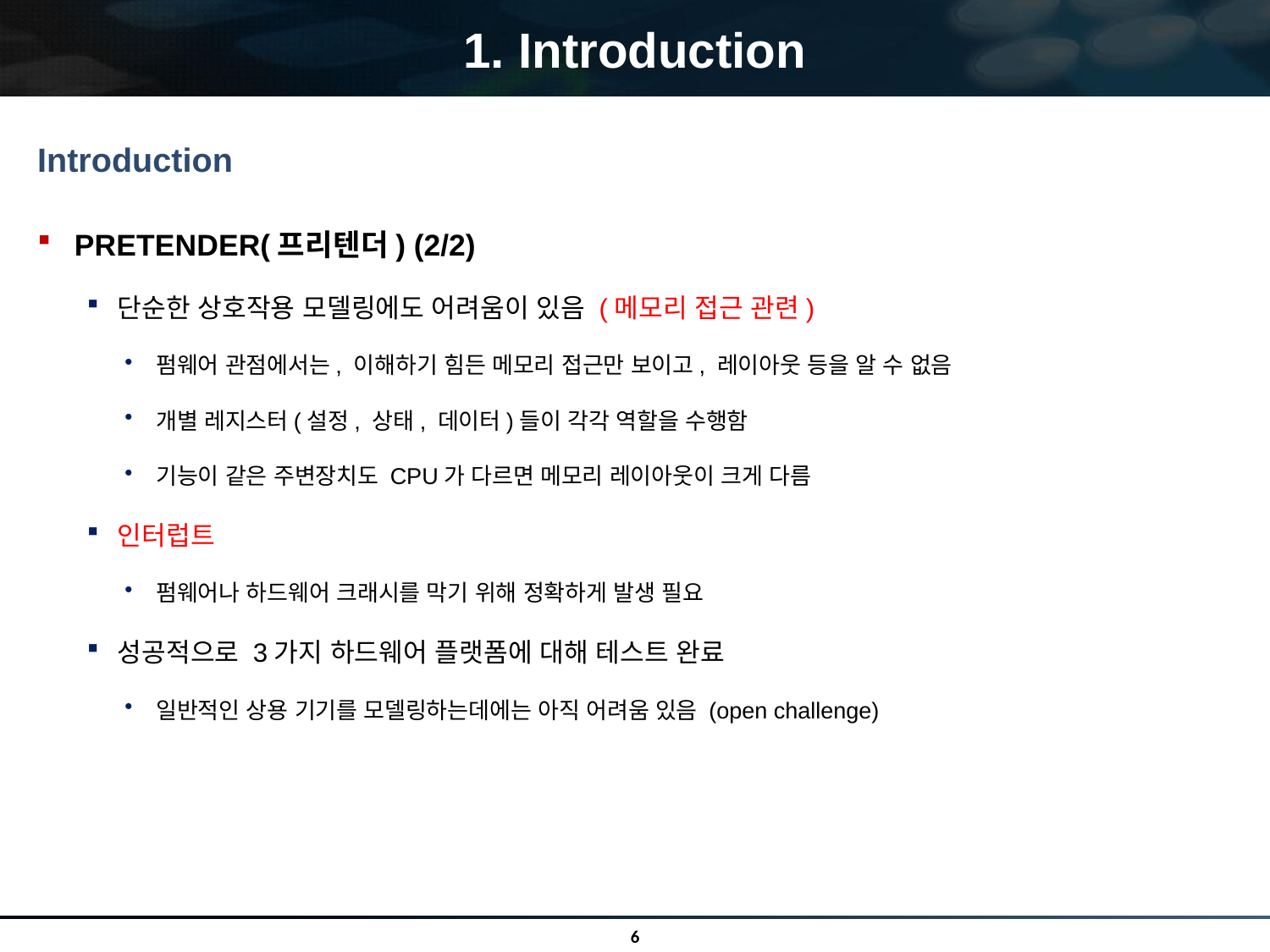

# 1. Introduction
Introduction
PRETENDER(프리텐더) (2/2)
단순한 상호작용 모델링에도 어려움이 있음 (메모리 접근 관련)
펌웨어 관점에서는, 이해하기 힘든 메모리 접근만 보이고, 레이아웃 등을 알 수 없음
개별 레지스터(설정, 상태, 데이터)들이 각각 역할을 수행함
기능이 같은 주변장치도 CPU가 다르면 메모리 레이아웃이 크게 다름
인터럽트
펌웨어나 하드웨어 크래시를 막기 위해 정확하게 발생 필요
성공적으로 3가지 하드웨어 플랫폼에 대해 테스트 완료
일반적인 상용 기기를 모델링하는데에는 아직 어려움 있음 (open challenge)